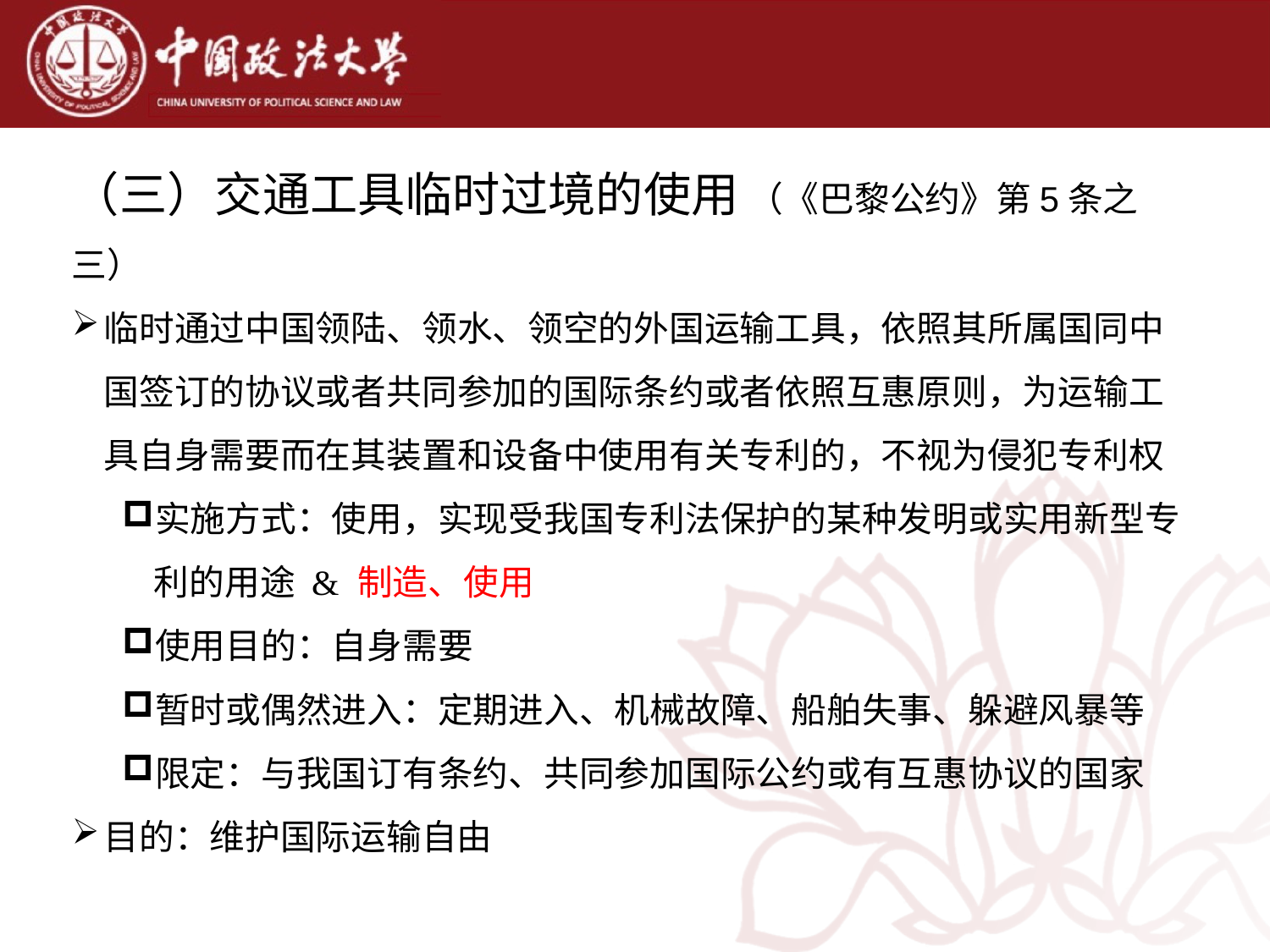

（三）交通工具临时过境的使用 （《巴黎公约》第5条之三）
临时通过中国领陆、领水、领空的外国运输工具，依照其所属国同中国签订的协议或者共同参加的国际条约或者依照互惠原则，为运输工具自身需要而在其装置和设备中使用有关专利的，不视为侵犯专利权
实施方式：使用，实现受我国专利法保护的某种发明或实用新型专利的用途 & 制造、使用
使用目的：自身需要
暂时或偶然进入：定期进入、机械故障、船舶失事、躲避风暴等
限定：与我国订有条约、共同参加国际公约或有互惠协议的国家
目的：维护国际运输自由